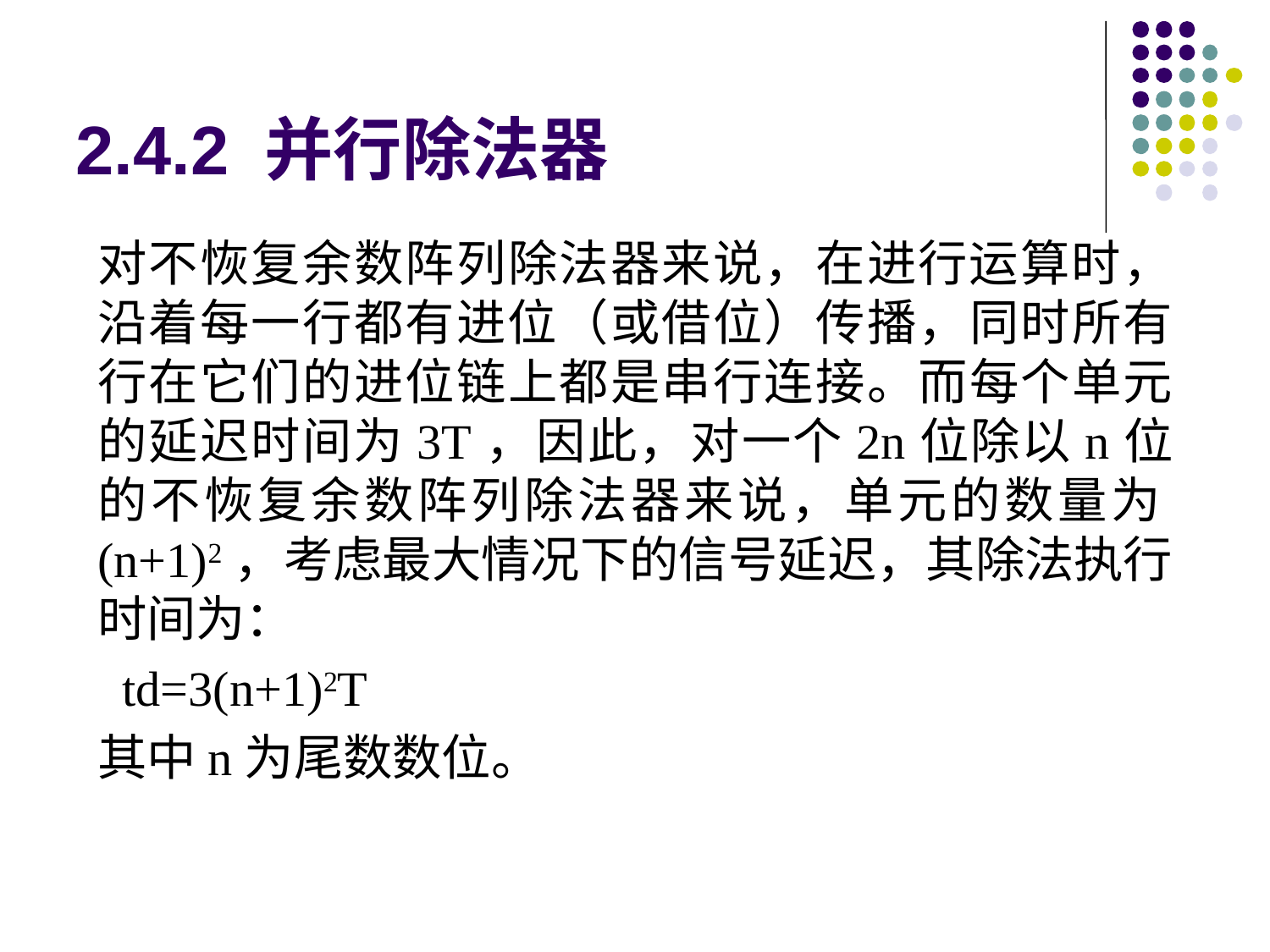

2.4.2 并行除法器
对不恢复余数阵列除法器来说，在进行运算时，沿着每一行都有进位（或借位）传播，同时所有行在它们的进位链上都是串行连接。而每个单元的延迟时间为3T，因此，对一个2n位除以n位的不恢复余数阵列除法器来说，单元的数量为(n+1)2，考虑最大情况下的信号延迟，其除法执行时间为：
  td=3(n+1)2T
其中n为尾数数位。
133